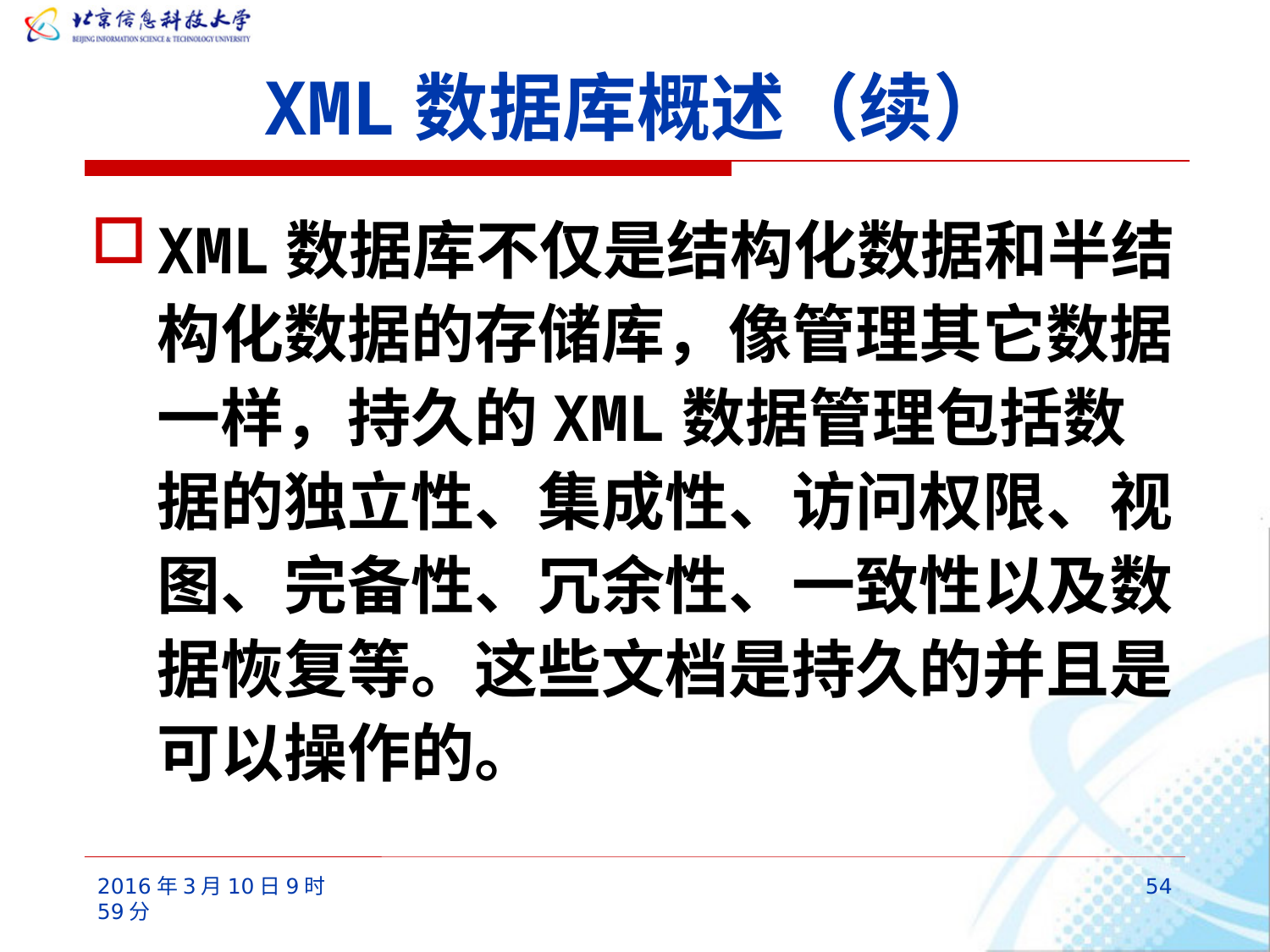

# XML数据库概述（续）
XML数据库不仅是结构化数据和半结构化数据的存储库，像管理其它数据一样，持久的XML数据管理包括数据的独立性、集成性、访问权限、视图、完备性、冗余性、一致性以及数据恢复等。这些文档是持久的并且是可以操作的。
2016年3月10日9时59分
54